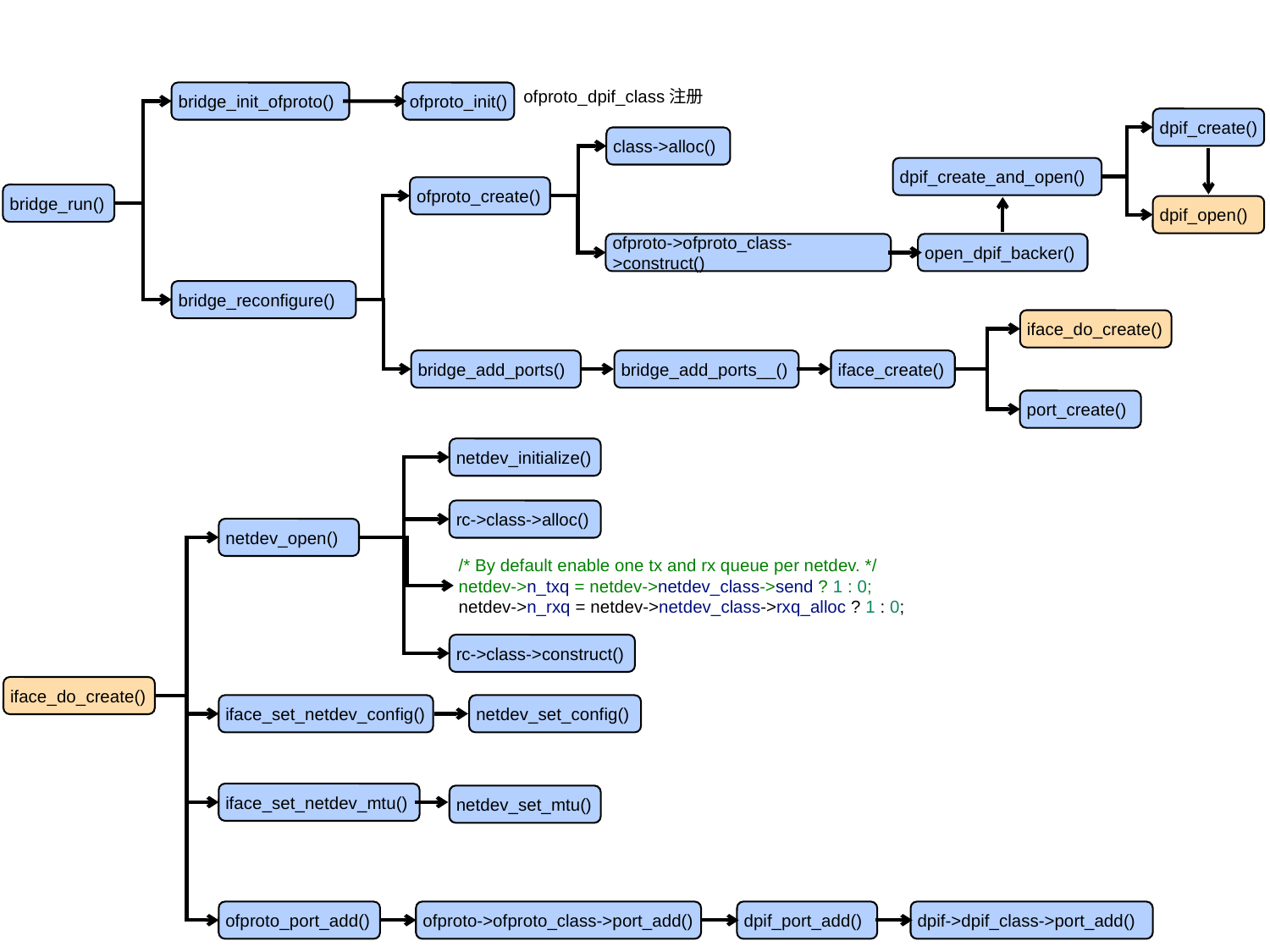

ofproto_dpif_class注册
bridge_init_ofproto()
ofproto_init()

dpif_create()
class->alloc()

dpif_create_and_open()
ofproto_create()
bridge_run()
dpif_open()

ofproto->ofproto_class->construct()
open_dpif_backer()

bridge_reconfigure()
iface_do_create()
bridge_add_ports()
bridge_add_ports__()
iface_create()

port_create()
netdev_initialize()
rc->class->alloc()
netdev_open()
/* By default enable one tx and rx queue per netdev. */
netdev->n_txq = netdev->netdev_class->send ? 1 : 0;
netdev->n_rxq = netdev->netdev_class->rxq_alloc ? 1 : 0;
rc->class->construct()
iface_do_create()
iface_set_netdev_config()
netdev_set_config()

iface_set_netdev_mtu()
netdev_set_mtu()

ofproto_port_add()
ofproto->ofproto_class->port_add()
dpif_port_add()
dpif->dpif_class->port_add()